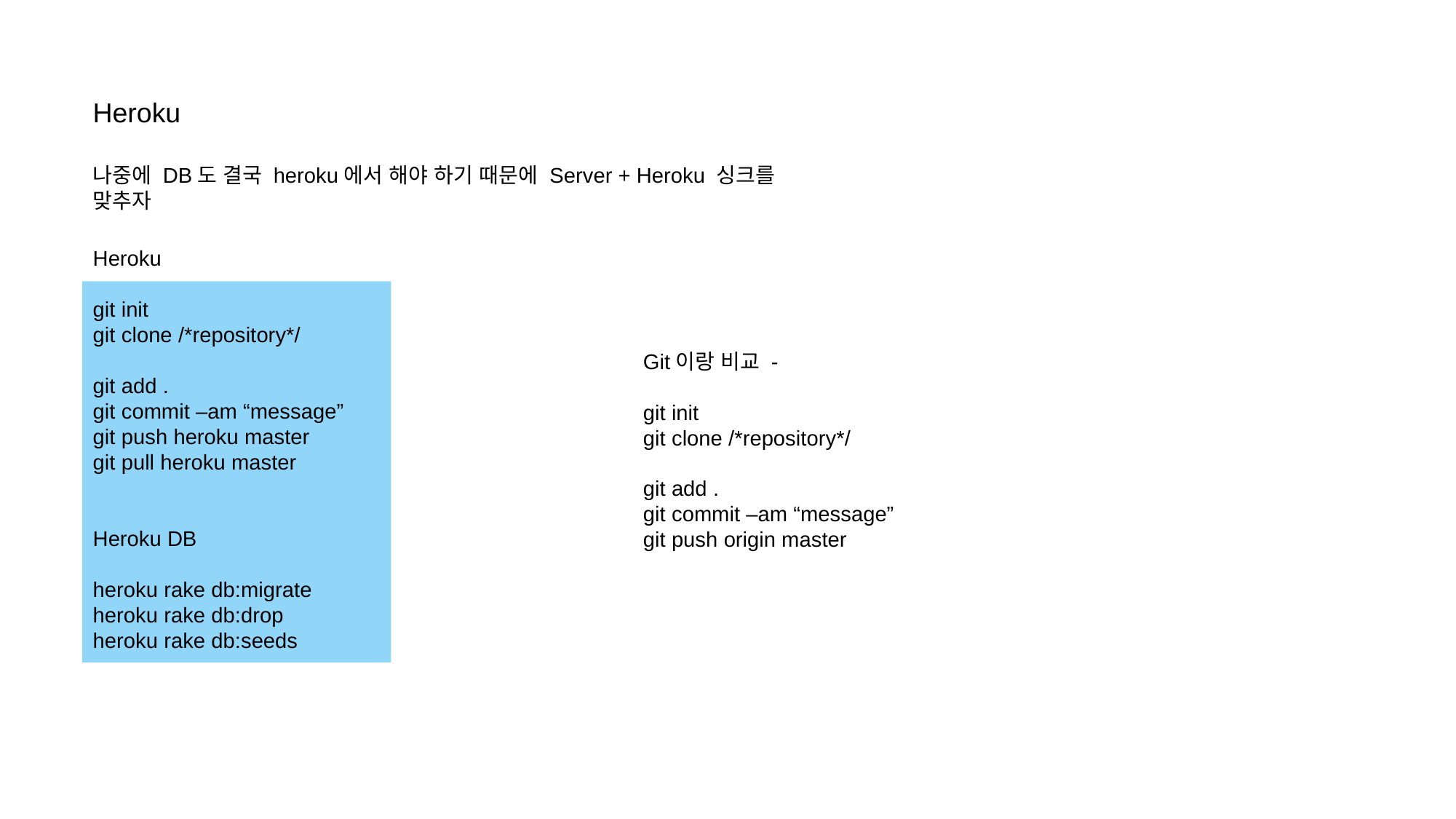

Heroku
나중에 DB도 결국 heroku에서 해야 하기 때문에 Server + Heroku 싱크를 맞추자
Heroku

git init
git clone /*repository*/

git add .
git commit –am “message”
git push heroku master
git pull heroku master

Heroku DB

heroku rake db:migrate
heroku rake db:drop
heroku rake db:seeds

Git이랑 비교 -

git init
git clone /*repository*/

git add .
git commit –am “message”
git push origin master